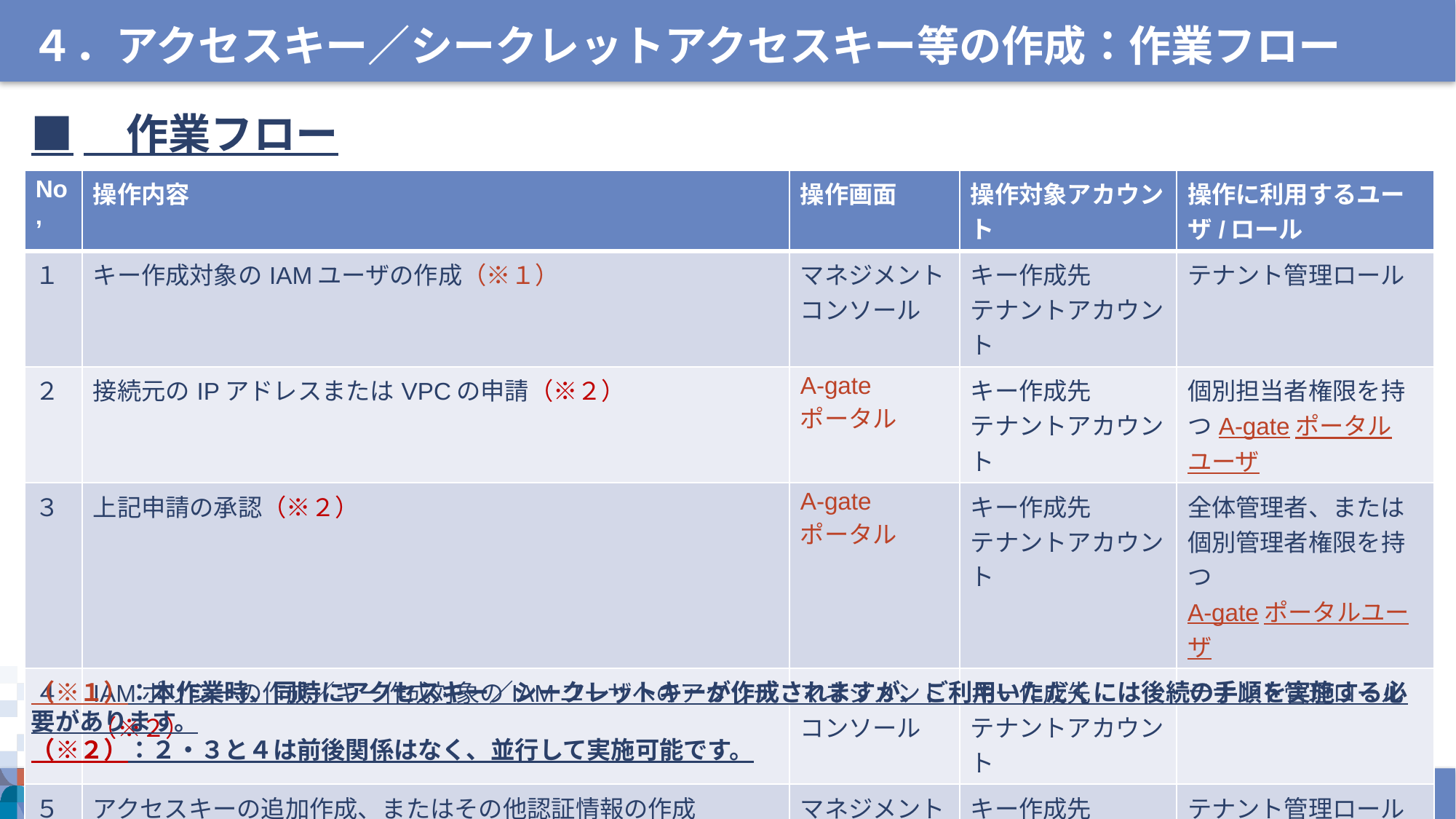

４．アクセスキー／シークレットアクセスキー等の作成：作業フロー
■　作業フロー
| No, | 操作内容 | 操作画面 | 操作対象アカウント | 操作に利用するユーザ/ロール |
| --- | --- | --- | --- | --- |
| １ | キー作成対象のIAMユーザの作成（※１） | マネジメント コンソール | キー作成先 テナントアカウント | テナント管理ロール |
| ２ | 接続元のIPアドレスまたはVPCの申請（※２） | A-gate ポータル | キー作成先 テナントアカウント | 個別担当者権限を持つA-gateポータルユーザ |
| ３ | 上記申請の承認（※２） | A-gate ポータル | キー作成先 テナントアカウント | 全体管理者、または 個別管理者権限を持つ A-gateポータルユーザ |
| ４ | IAMポリシーの作成／キー作成対象のIAMユーザへのアタッチ（※２） | マネジメント コンソール | キー作成先 テナントアカウント | テナント管理ロール |
| ５ | アクセスキーの追加作成、またはその他認証情報の作成 | マネジメント コンソール | キー作成先 テナントアカウント | テナント管理ロール |
（※１）：本作業時、同時にアクセスキー／シークレットキーが作成されますが、ご利用いただくには後続の手順を実施する必要があります。
（※２）：２・３と４は前後関係はなく、並行して実施可能です。